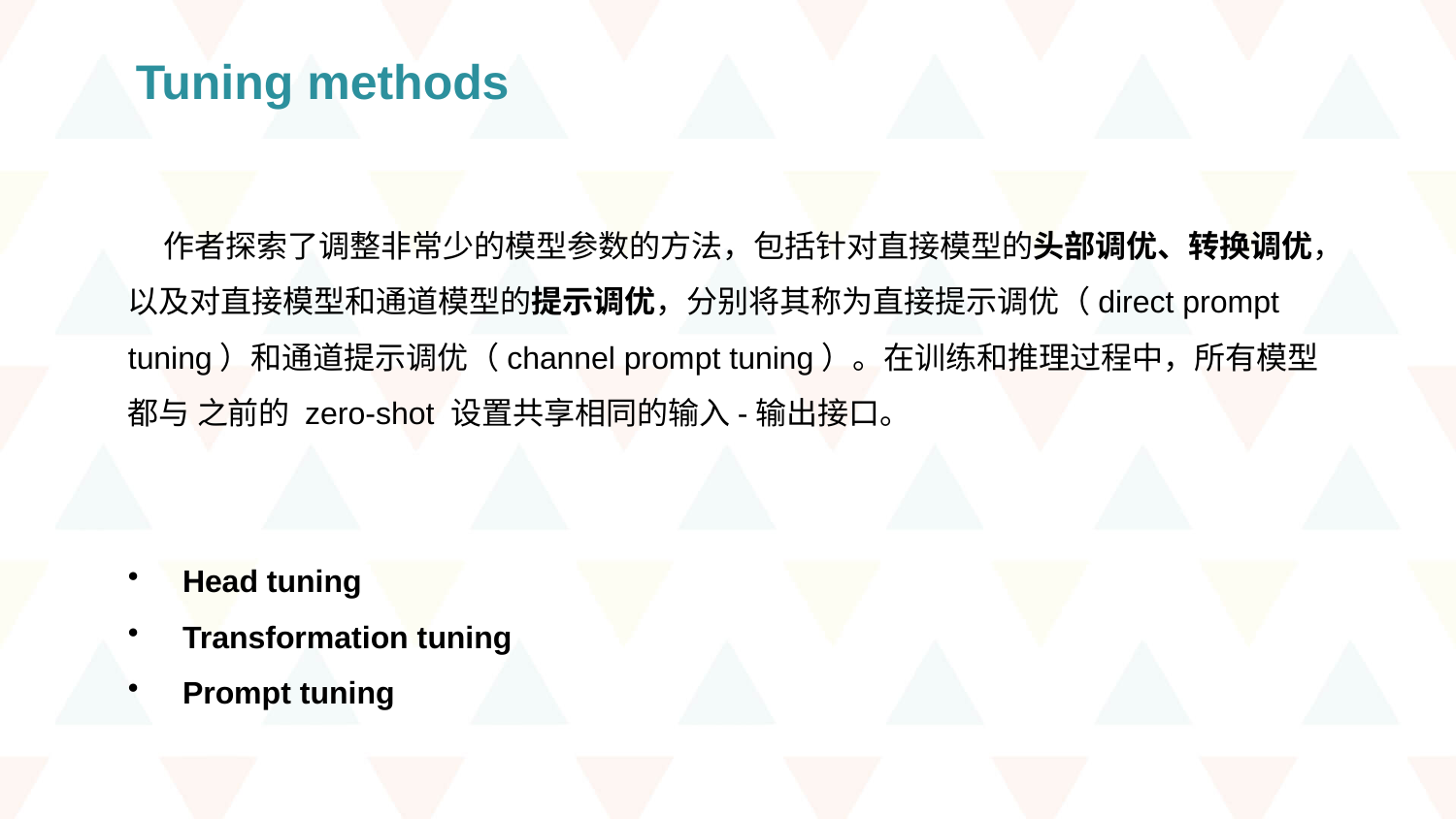

Tuning methods
    作者探索了调整非常少的模型参数的方法，包括针对直接模型的头部调优、转换调优，以及对直接模型和通道模型的提示调优，分别将其称为直接提示调优（direct prompt tuning）和通道提示调优（channel prompt tuning）。在训练和推理过程中，所有模型都与 之前的 zero-shot 设置共享相同的输入-输出接口。

Head tuning
Transformation tuning
Prompt tuning